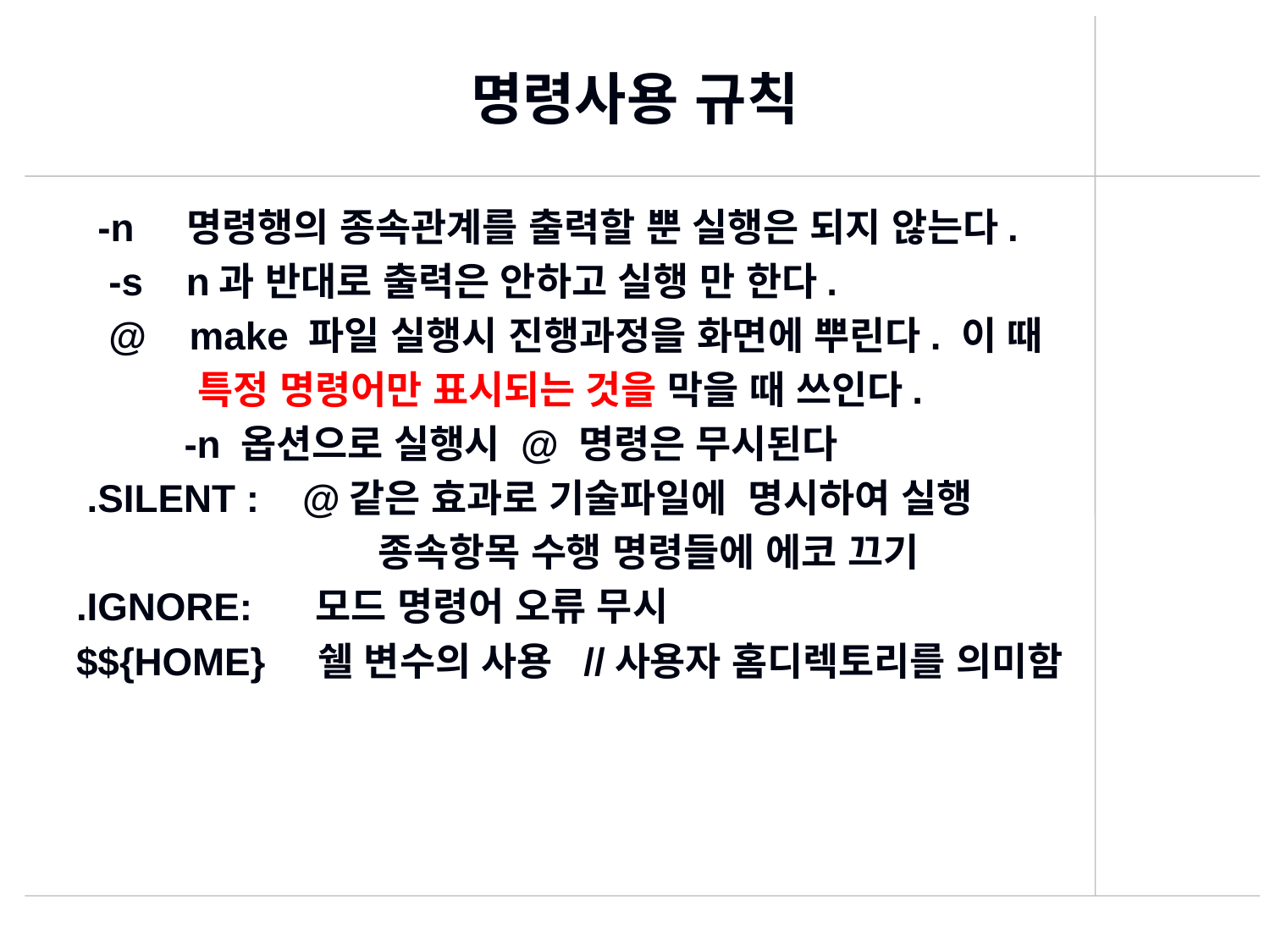

# 명령사용 규칙
  -n    명령행의 종속관계를 출력할 뿐 실행은 되지 않는다.
   -s    n과 반대로 출력은 안하고 실행 만 한다.
   @    make 파일 실행시 진행과정을 화면에 뿌린다. 이 때
	      특정 명령어만 표시되는 것을 막을 때 쓰인다.
          -n 옵션으로 실행시 @ 명령은 무시된다
 .SILENT :    @같은 효과로 기술파일에  명시하여 실행
			종속항목 수행 명령들에 에코 끄기
.IGNORE:     모드 명령어 오류 무시
$${HOME}    쉘 변수의 사용  //사용자 홈디렉토리를 의미함

460